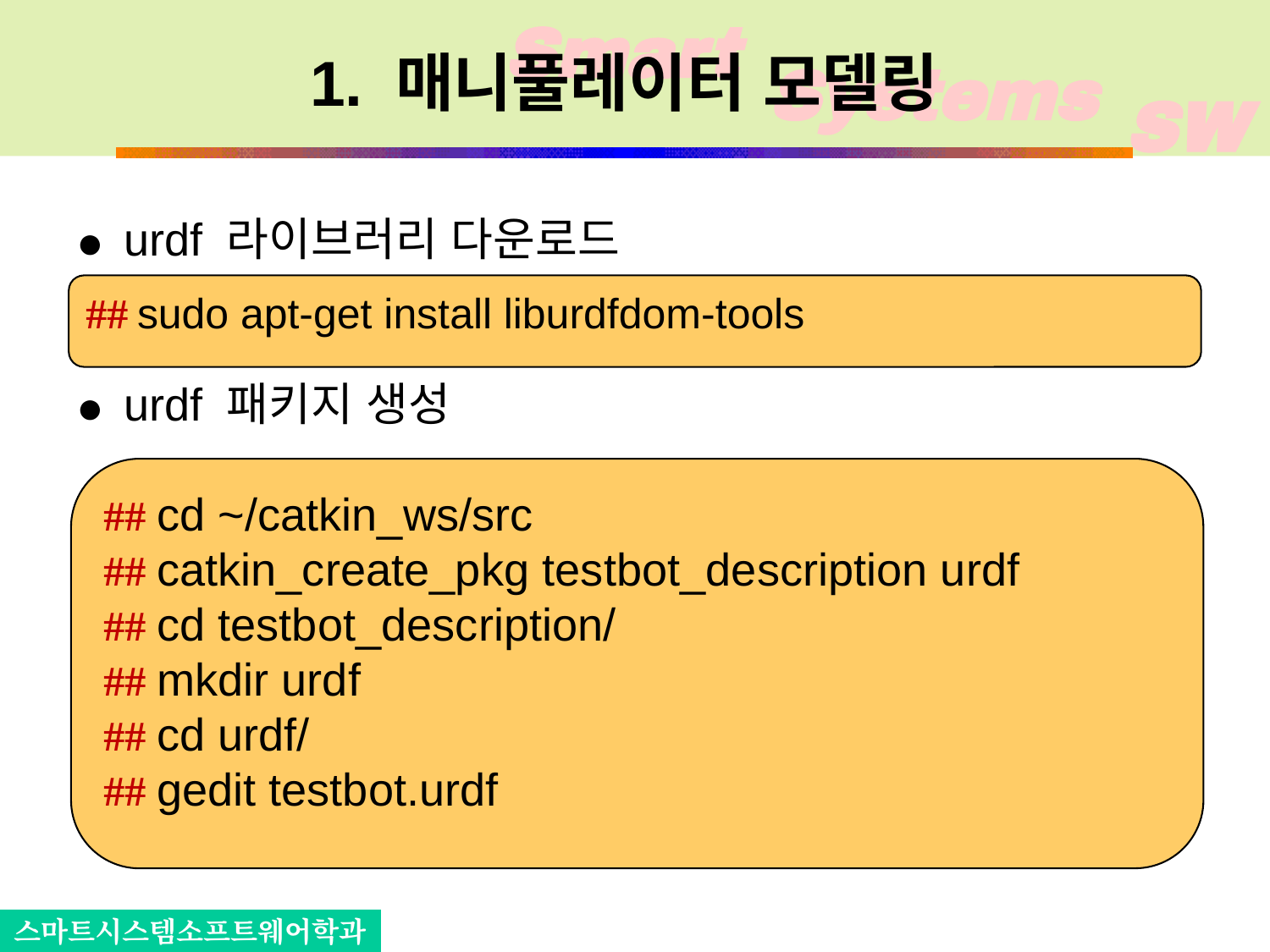

# 1. 매니풀레이터 모델링
urdf 라이브러리 다운로드
urdf 패키지 생성
## sudo apt-get install liburdfdom-tools

## cd ~/catkin_ws/src
## catkin_create_pkg testbot_description urdf
## cd testbot_description/
## mkdir urdf
## cd urdf/
## gedit testbot.urdf